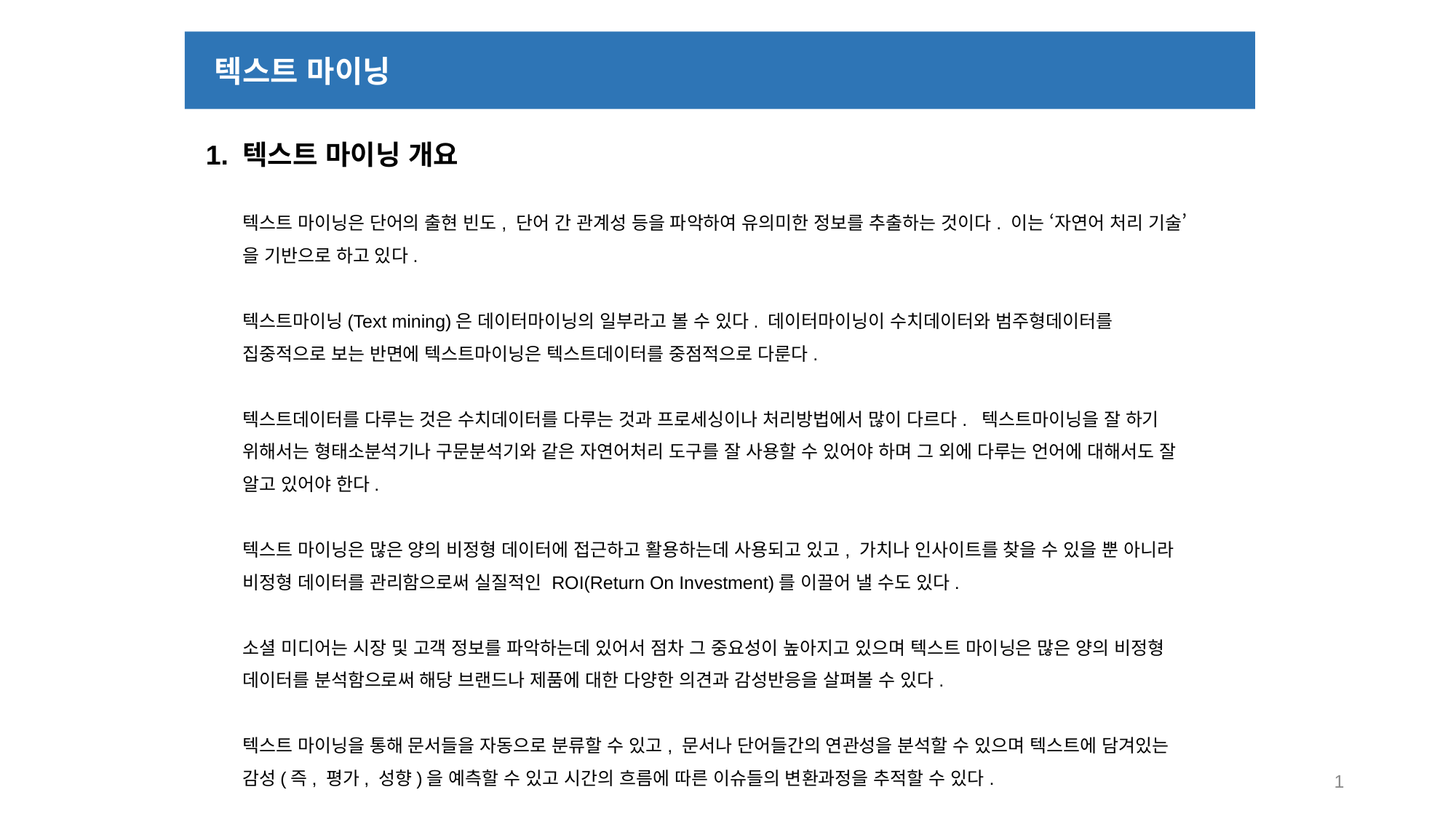

텍스트 마이닝

1. 텍스트 마이닝 개요
텍스트 마이닝은 단어의 출현 빈도, 단어 간 관계성 등을 파악하여 유의미한 정보를 추출하는 것이다. 이는 ‘자연어 처리 기술’을 기반으로 하고 있다.

텍스트마이닝(Text mining)은 데이터마이닝의 일부라고 볼 수 있다. 데이터마이닝이 수치데이터와 범주형데이터를 집중적으로 보는 반면에 텍스트마이닝은 텍스트데이터를 중점적으로 다룬다.

텍스트데이터를 다루는 것은 수치데이터를 다루는 것과 프로세싱이나 처리방법에서 많이 다르다.  텍스트마이닝을 잘 하기 위해서는 형태소분석기나 구문분석기와 같은 자연어처리 도구를 잘 사용할 수 있어야 하며 그 외에 다루는 언어에 대해서도 잘 알고 있어야 한다.

텍스트 마이닝은 많은 양의 비정형 데이터에 접근하고 활용하는데 사용되고 있고, 가치나 인사이트를 찾을 수 있을 뿐 아니라 비정형 데이터를 관리함으로써 실질적인 ROI(Return On Investment)를 이끌어 낼 수도 있다.

소셜 미디어는 시장 및 고객 정보를 파악하는데 있어서 점차 그 중요성이 높아지고 있으며 텍스트 마이닝은 많은 양의 비정형 데이터를 분석함으로써 해당 브랜드나 제품에 대한 다양한 의견과 감성반응을 살펴볼 수 있다.

텍스트 마이닝을 통해 문서들을 자동으로 분류할 수 있고, 문서나 단어들간의 연관성을 분석할 수 있으며 텍스트에 담겨있는 감성(즉, 평가, 성향)을 예측할 수 있고 시간의 흐름에 따른 이슈들의 변환과정을 추적할 수 있다.

1